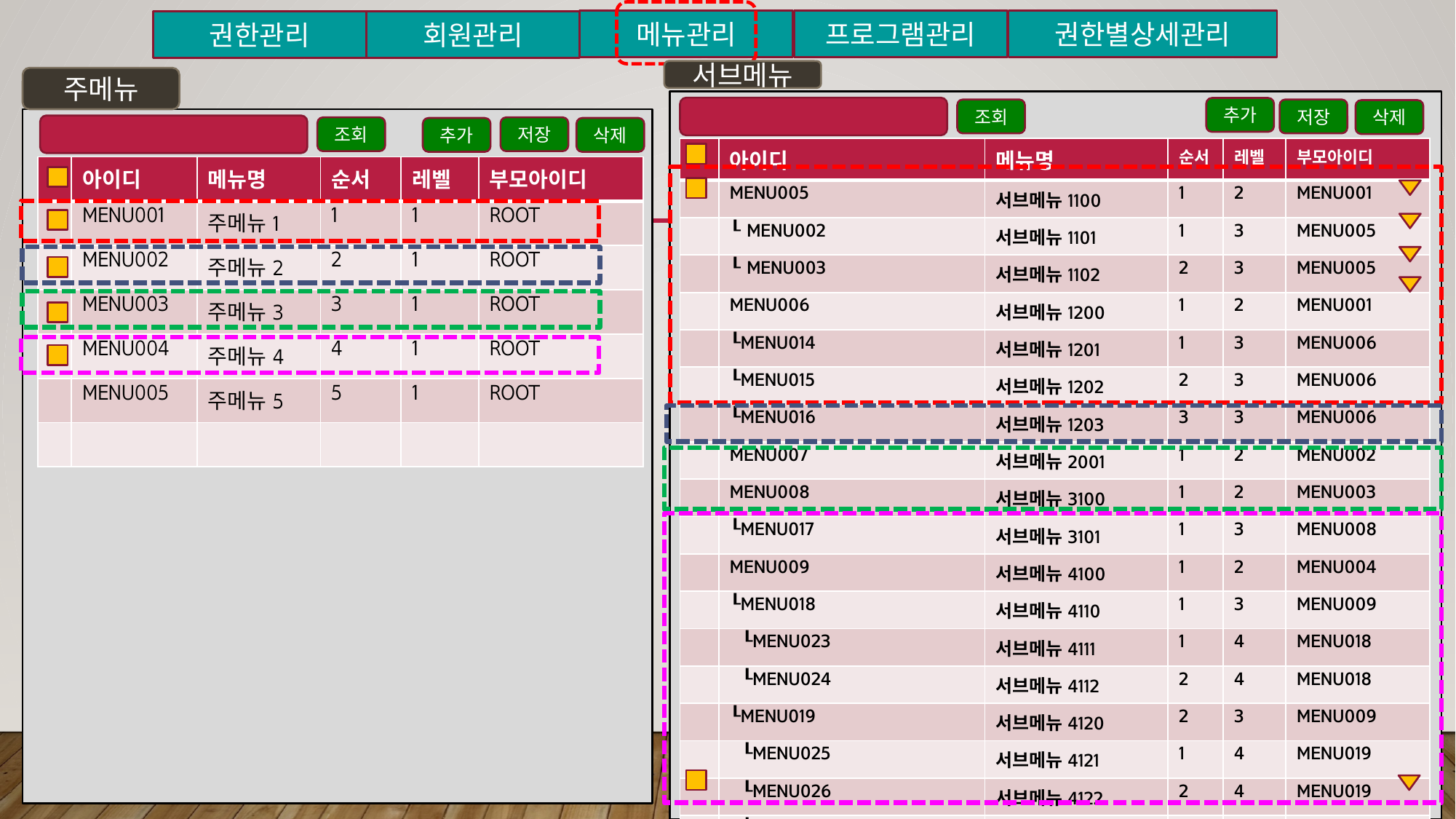

프로그램관리
메뉴관리
권한별상세관리
권한관리
회원관리
서브메뉴
주메뉴

추가
저장
조회
삭제

저장
조회
삭제
추가
|  | 아이디 | 메뉴명 | 순서 | 레벨 | 부모아이디 |
| --- | --- | --- | --- | --- | --- |
|  | MENU005 | 서브메뉴1100 | 1 | 2 | MENU001 |
|  | ┖ MENU002 | 서브메뉴1101 | 1 | 3 | MENU005 |
|  | ┖ MENU003 | 서브메뉴1102 | 2 | 3 | MENU005 |
|  | MENU006 | 서브메뉴1200 | 1 | 2 | MENU001 |
|  | ┖MENU014 | 서브메뉴1201 | 1 | 3 | MENU006 |
|  | ┖MENU015 | 서브메뉴1202 | 2 | 3 | MENU006 |
|  | ┖MENU016 | 서브메뉴1203 | 3 | 3 | MENU006 |
|  | MENU007 | 서브메뉴2001 | 1 | 2 | MENU002 |
|  | MENU008 | 서브메뉴3100 | 1 | 2 | MENU003 |
|  | ┖MENU017 | 서브메뉴3101 | 1 | 3 | MENU008 |
|  | MENU009 | 서브메뉴4100 | 1 | 2 | MENU004 |
|  | ┖MENU018 | 서브메뉴4110 | 1 | 3 | MENU009 |
|  | ┖MENU023 | 서브메뉴4111 | 1 | 4 | MENU018 |
|  | ┖MENU024 | 서브메뉴4112 | 2 | 4 | MENU018 |
|  | ┖MENU019 | 서브메뉴4120 | 2 | 3 | MENU009 |
|  | ┖MENU025 | 서브메뉴4121 | 1 | 4 | MENU019 |
|  | ┖MENU026 | 서브메뉴4122 | 2 | 4 | MENU019 |
|  | ┖MENU027 | 서브메뉴4123 | 3 | 4 | MENU019 |
|  | ….. | ...... | … | … | …… |

|  | 아이디 | 메뉴명 | 순서 | 레벨 | 부모아이디 |
| --- | --- | --- | --- | --- | --- |
|  | MENU001 | 주메뉴1 | 1 | 1 | ROOT |
|  | MENU002 | 주메뉴2 | 2 | 1 | ROOT |
|  | MENU003 | 주메뉴3 | 3 | 1 | ROOT |
|  | MENU004 | 주메뉴4 | 4 | 1 | ROOT |
|  | MENU005 | 주메뉴5 | 5 | 1 | ROOT |
|  |  |  |  |  |  |